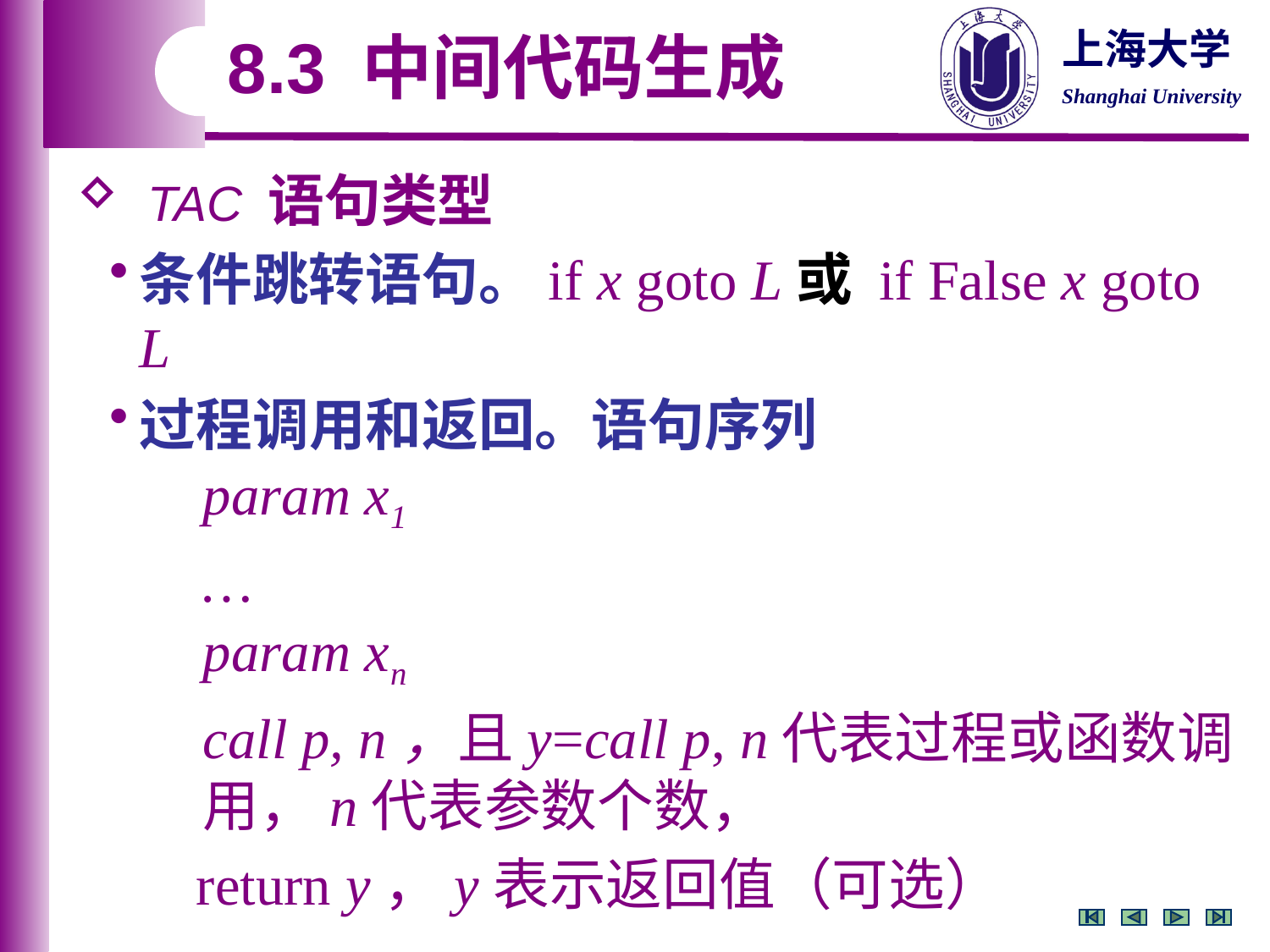

8.3 中间代码生成
  TAC 语句类型
条件跳转语句。if x goto L或 if False x goto L
过程调用和返回。语句序列
param x1
…
param xn
call p, n，且y=call p, n代表过程或函数调用，n代表参数个数，
    return y，y表示返回值（可选）